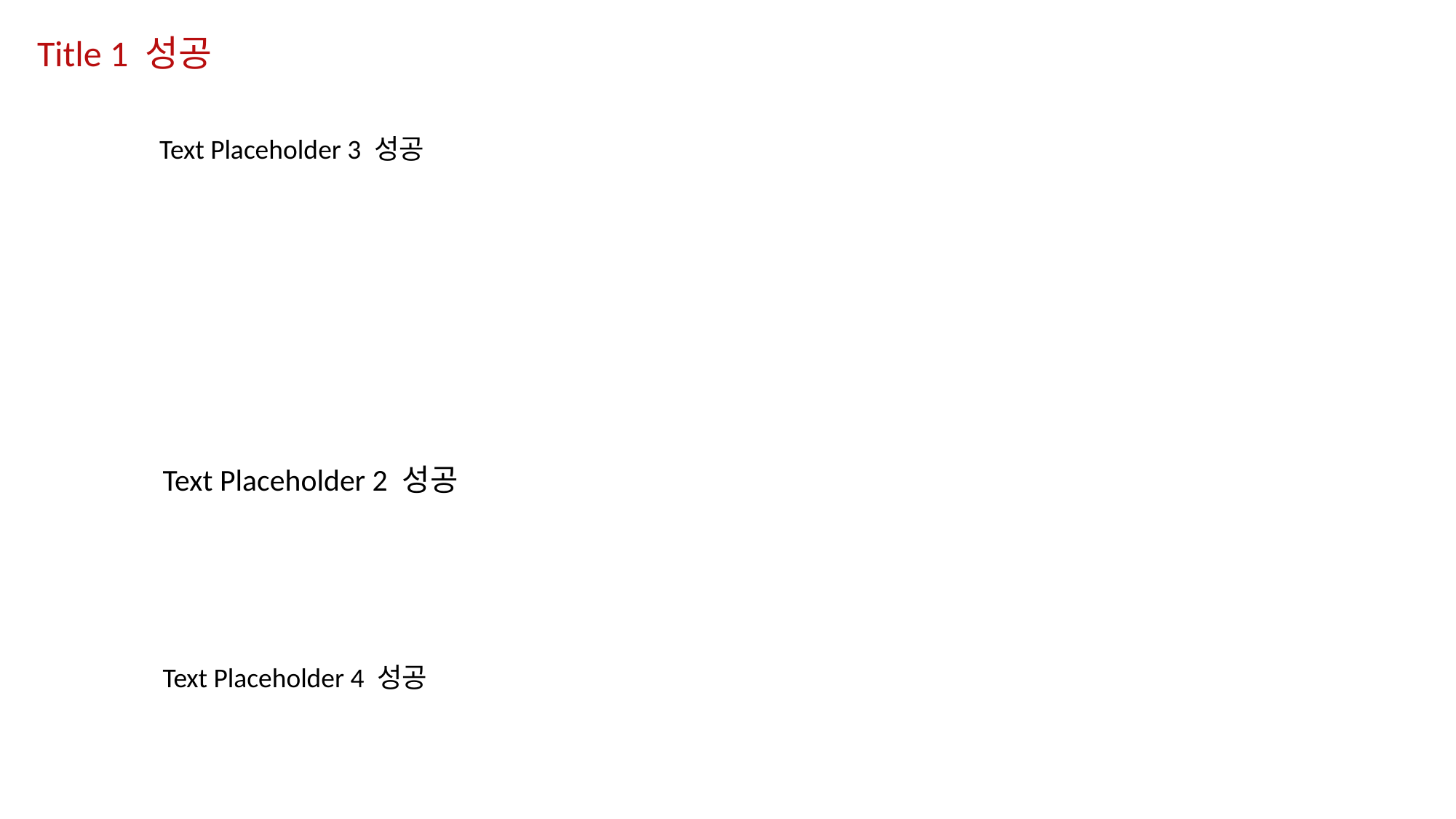

# Title 1 성공
Text Placeholder 3 성공
Text Placeholder 2 성공
Text Placeholder 4 성공